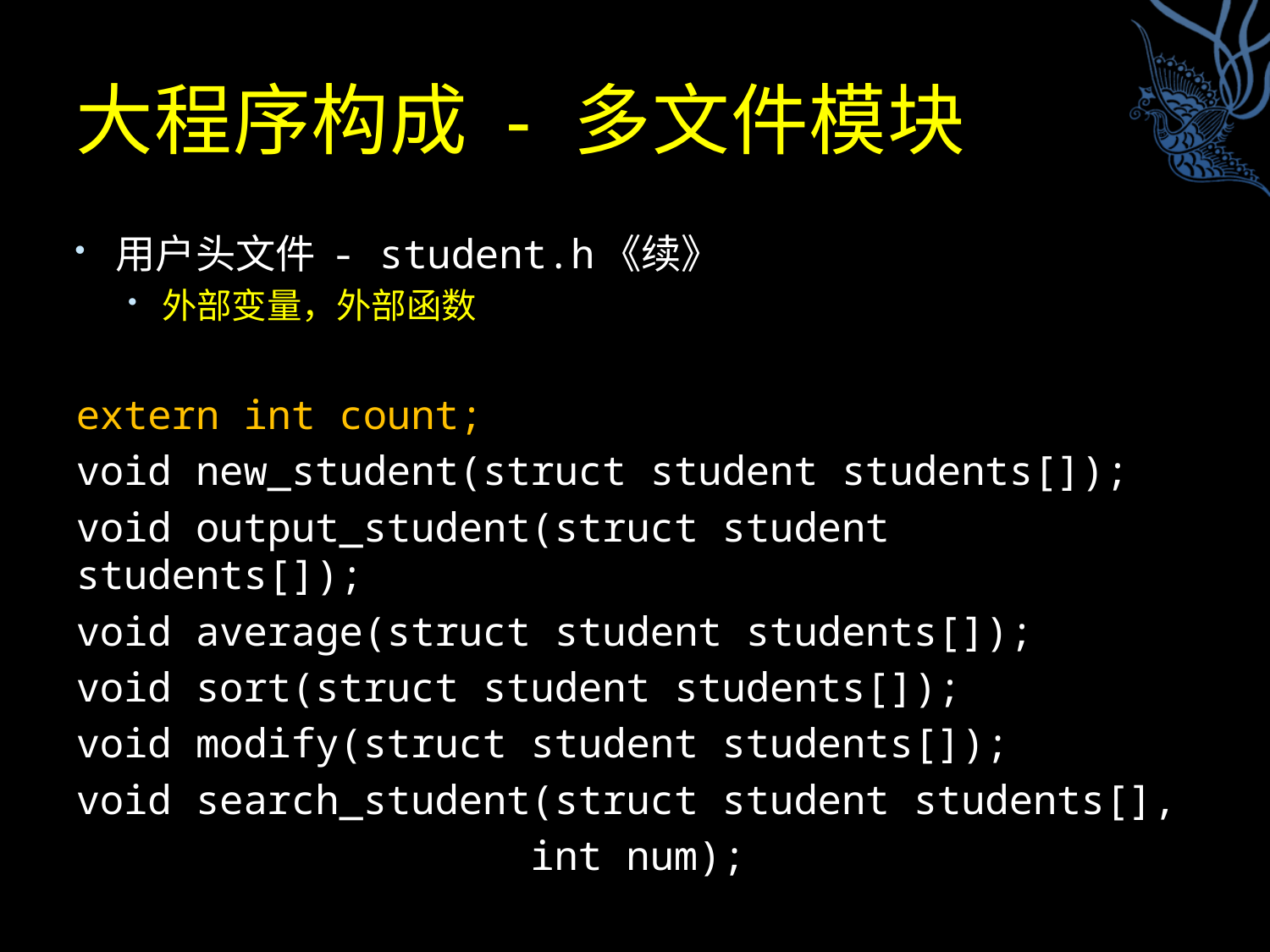

# 大程序构成 - 多文件模块
用户头文件 - student.h《续》
外部变量，外部函数

extern int count;
void new_student(struct student students[]);
void output_student(struct student students[]);
void average(struct student students[]);
void sort(struct student students[]);
void modify(struct student students[]);
void search_student(struct student students[],
                   int num);